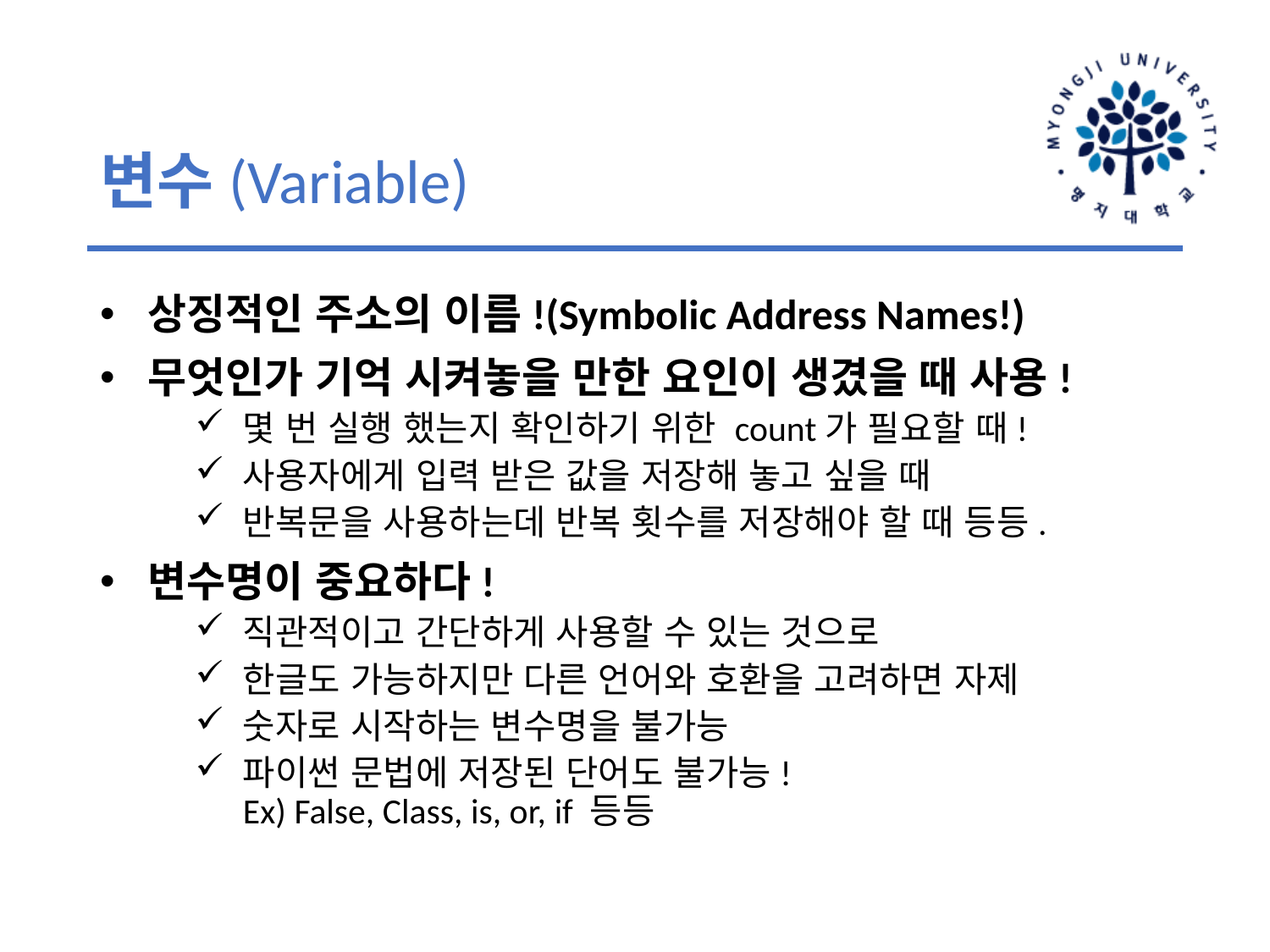

# 변수(Variable)
상징적인 주소의 이름!(Symbolic Address Names!)
무엇인가 기억 시켜놓을 만한 요인이 생겼을 때 사용!
몇 번 실행 했는지 확인하기 위한 count가 필요할 때!
사용자에게 입력 받은 값을 저장해 놓고 싶을 때
반복문을 사용하는데 반복 횟수를 저장해야 할 때 등등.
변수명이 중요하다!
직관적이고 간단하게 사용할 수 있는 것으로
한글도 가능하지만 다른 언어와 호환을 고려하면 자제
숫자로 시작하는 변수명을 불가능
파이썬 문법에 저장된 단어도 불가능!
Ex) False, Class, is, or, if 등등